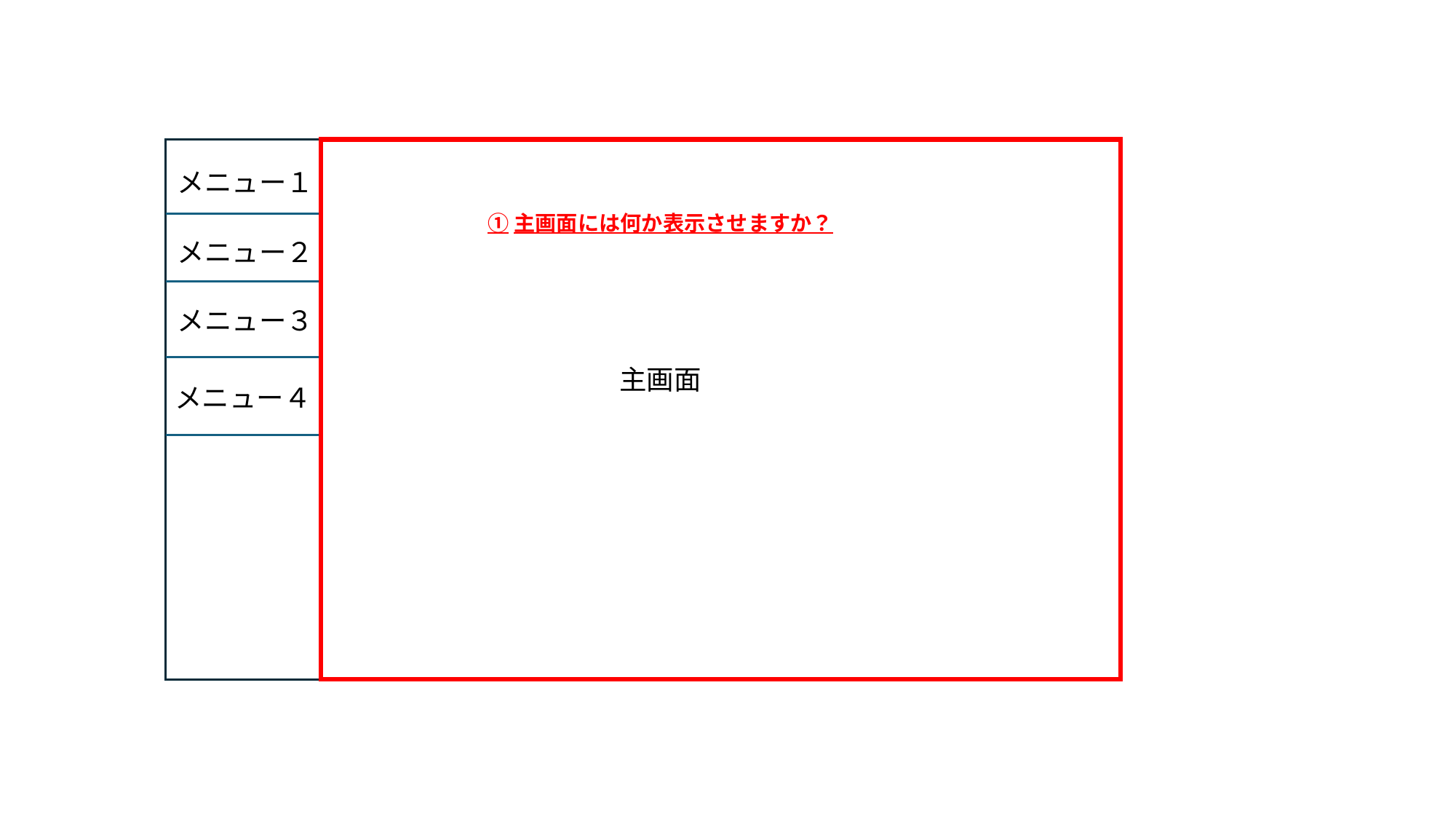

メニュー１
➀主画面には何か表示させますか？
メニュー２
メニュー３
主画面
メニュー４